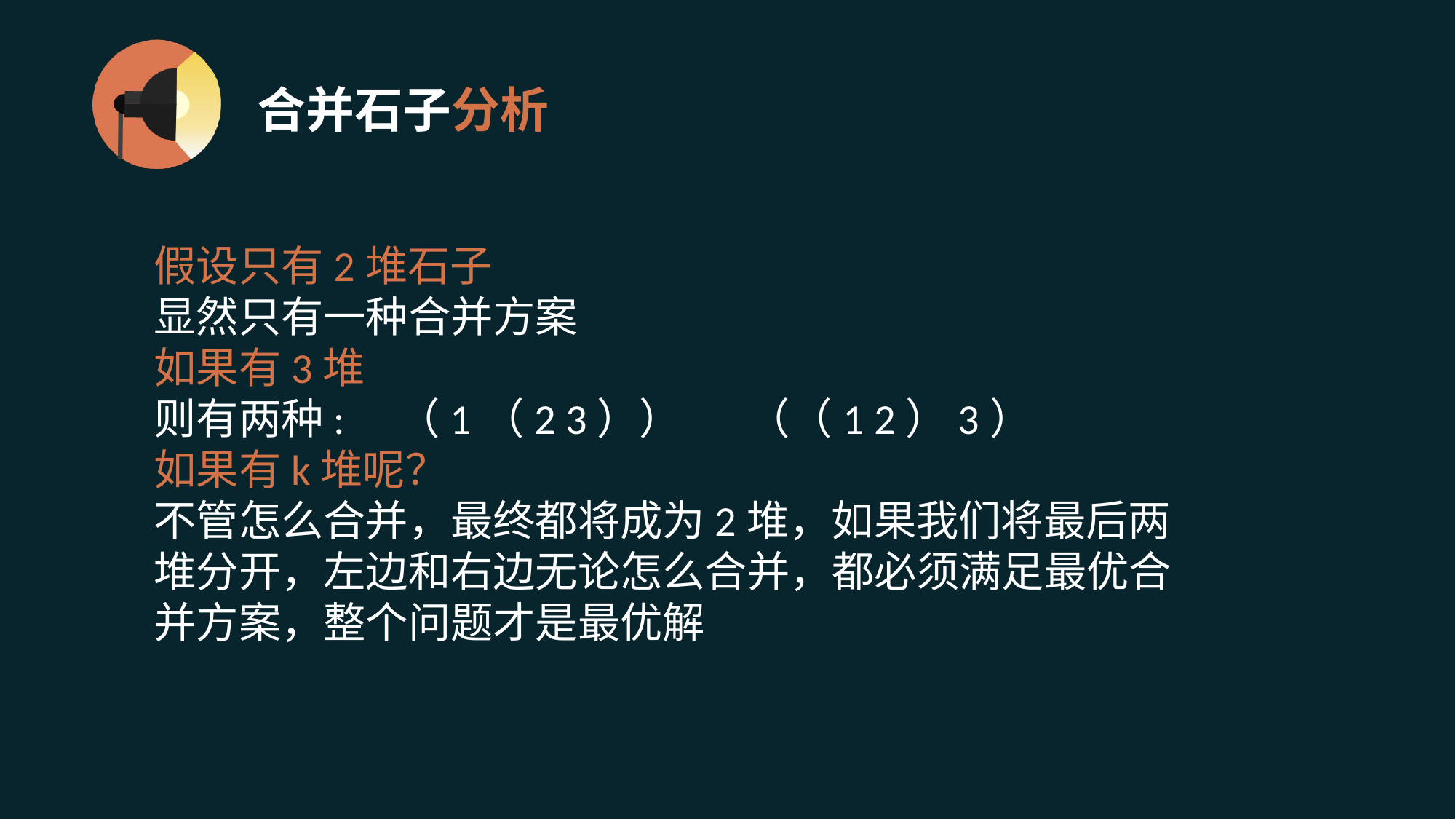

# 合并石子分析
假设只有2堆石子
显然只有一种合并方案
如果有3堆
则有两种:　（1（2 3））       （（1 2）3）
如果有k堆呢？
不管怎么合并，最终都将成为2堆，如果我们将最后两堆分开，左边和右边无论怎么合并，都必须满足最优合并方案，整个问题才是最优解